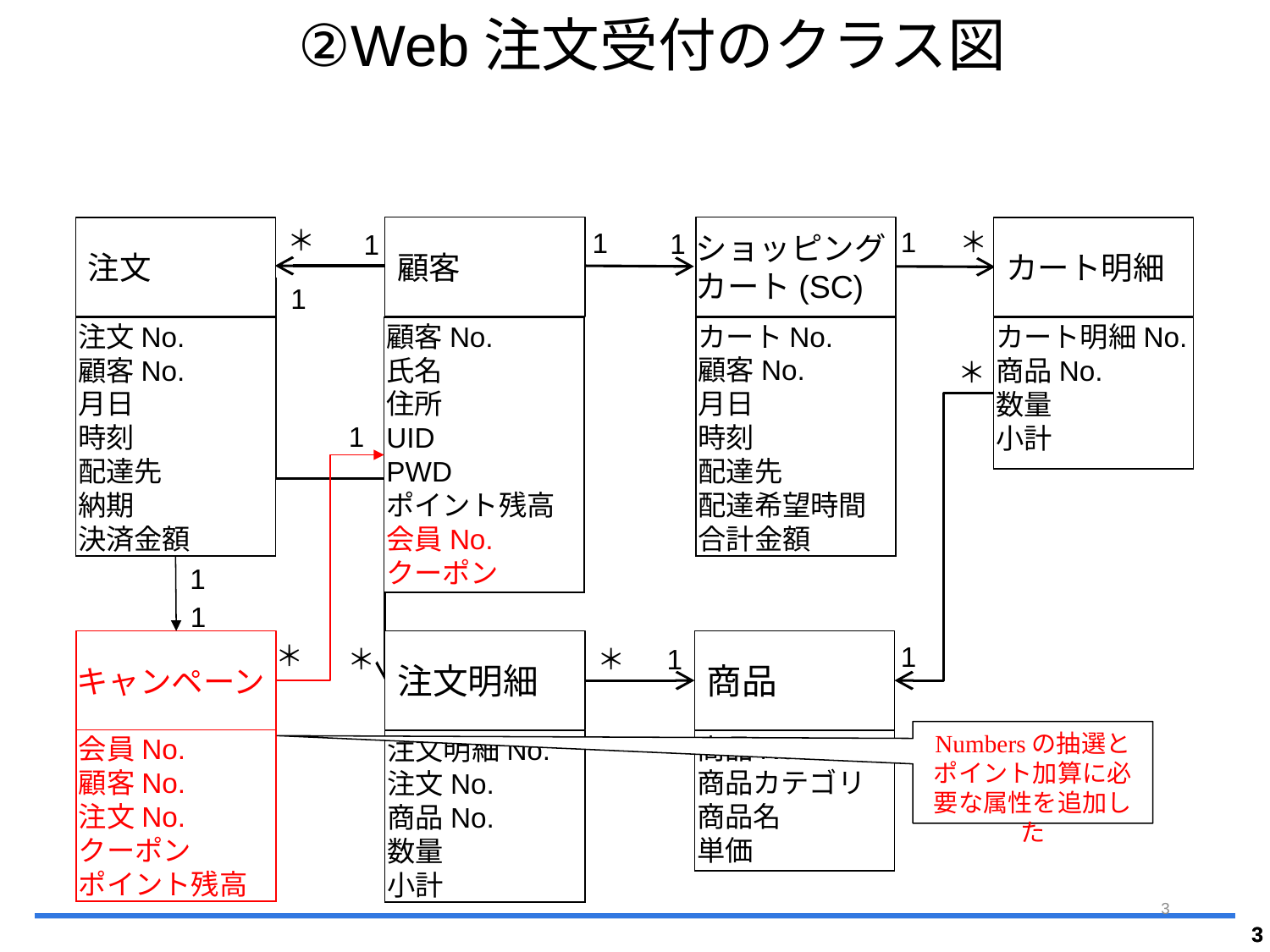

②Web注文受付のクラス図
＊
注文
注文No.
顧客No.
月日
時刻
配達先
納期
決済金額
顧客
顧客No.
氏名
住所
UID
PWD
ポイント残高
会員No.
クーポン
ショッピングカート(SC)
カートNo.
顧客No.
月日
時刻
配達先
配達希望時間
合計金額
カート明細
カート明細No.
商品No.
数量
小計

1
＊
1
1
1
1
＊
1
1
1
注文明細
注文明細No.
注文No.
商品No.
数量
小計

キャンペーン
会員No.
顧客No.
注文No.
クーポン
ポイント残高

商品
商品No.
商品カテゴリ
商品名
単価
＊
1
＊
＊
1
Numbersの抽選とポイント加算に必要な属性を追加した
3
3
3